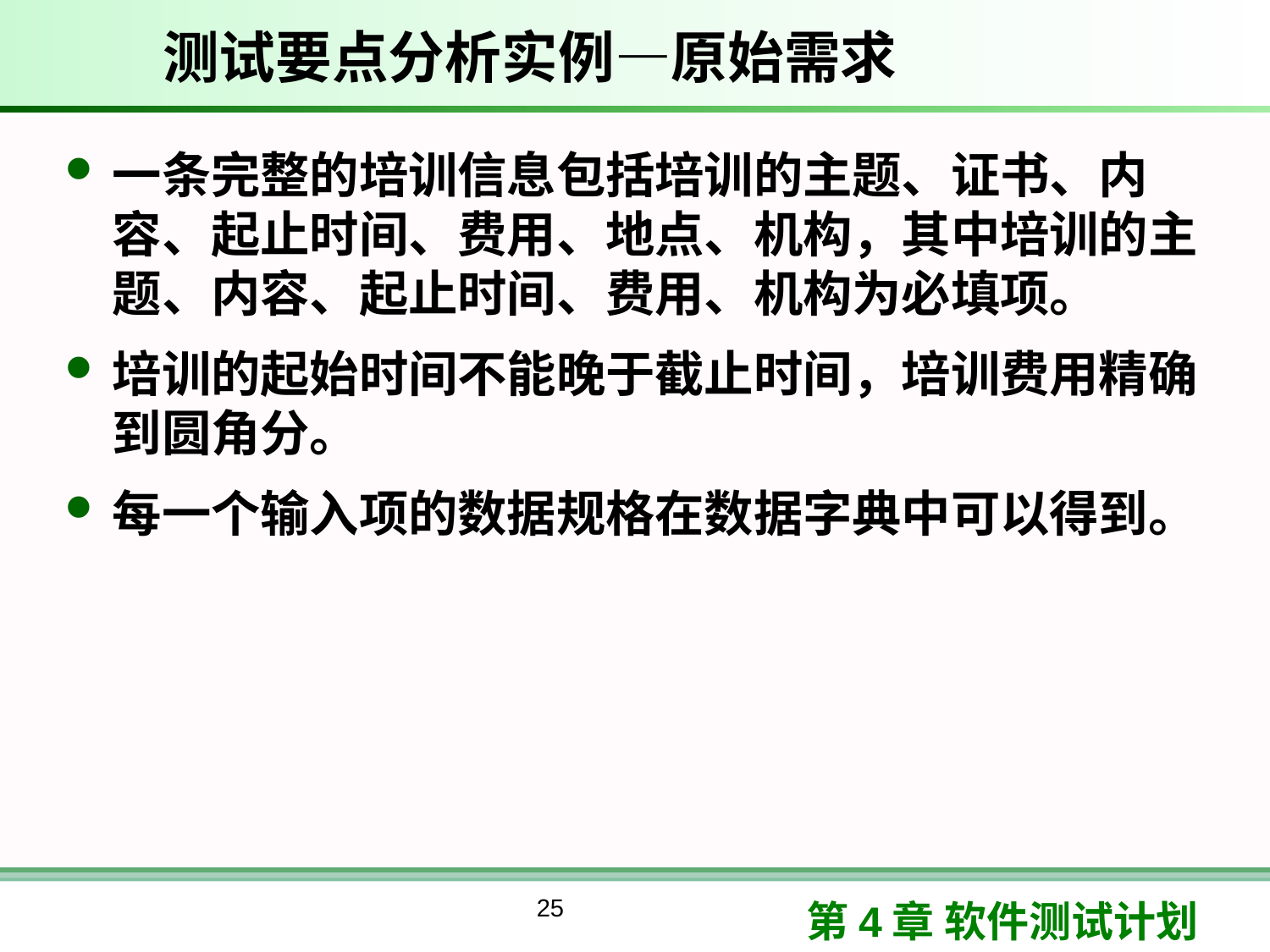

# 测试要点分析实例—原始需求
一条完整的培训信息包括培训的主题、证书、内容、起止时间、费用、地点、机构，其中培训的主题、内容、起止时间、费用、机构为必填项。
培训的起始时间不能晚于截止时间，培训费用精确到圆角分。
每一个输入项的数据规格在数据字典中可以得到。
25